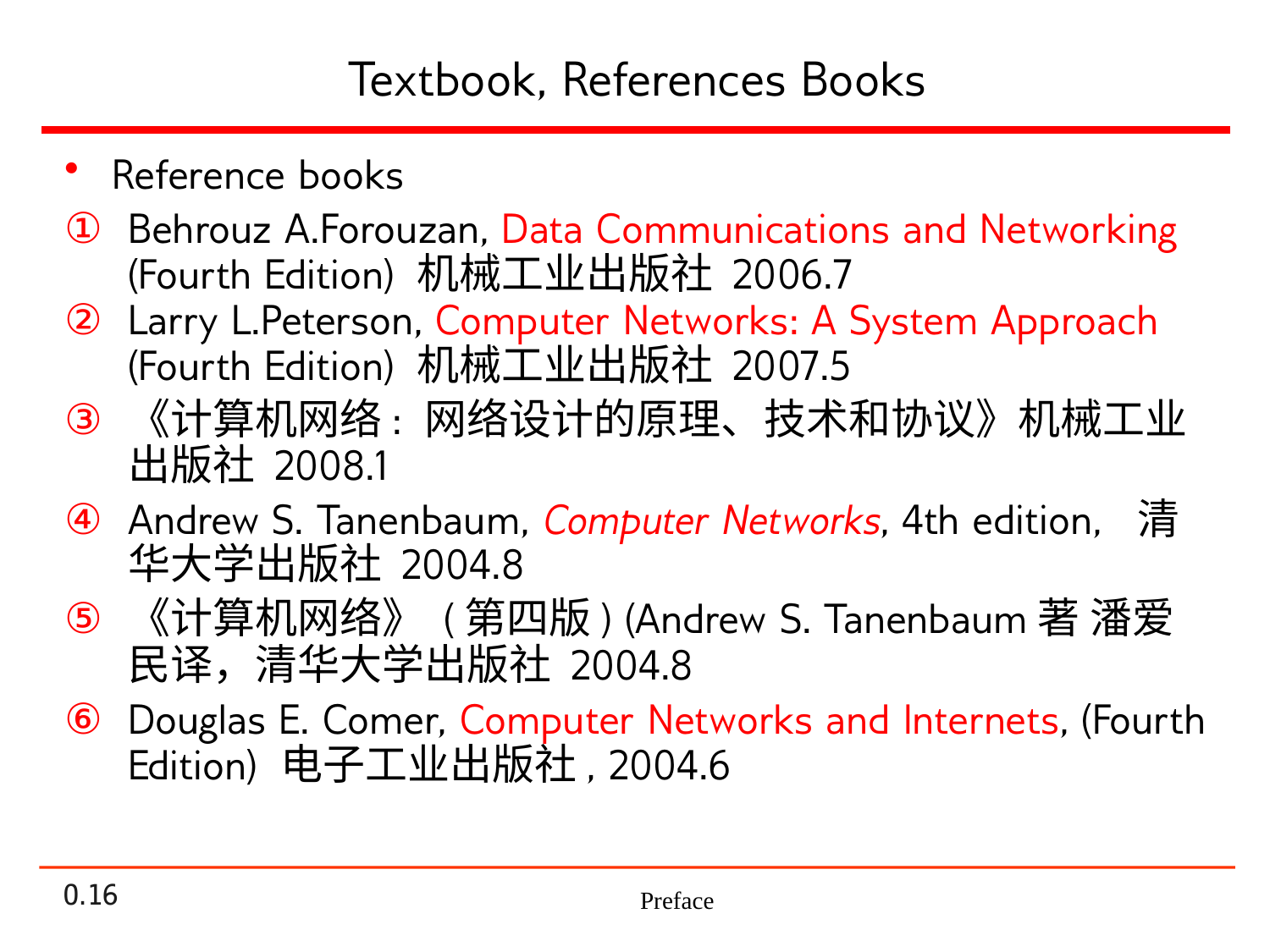

# Textbook, References Books
Reference books
Behrouz A.Forouzan, Data Communications and Networking (Fourth Edition) 机械工业出版社 2006.7
Larry L.Peterson, Computer Networks: A System Approach (Fourth Edition) 机械工业出版社 2007.5
《计算机网络: 网络设计的原理、技术和协议》机械工业出版社 2008.1
Andrew S. Tanenbaum, Computer Networks, 4th edition,  清华大学出版社 2004.8
《计算机网络》 (第四版) (Andrew S. Tanenbaum著 潘爱民译，清华大学出版社 2004.8
Douglas E. Comer, Computer Networks and Internets, (Fourth Edition) 电子工业出版社, 2004.6
Preface